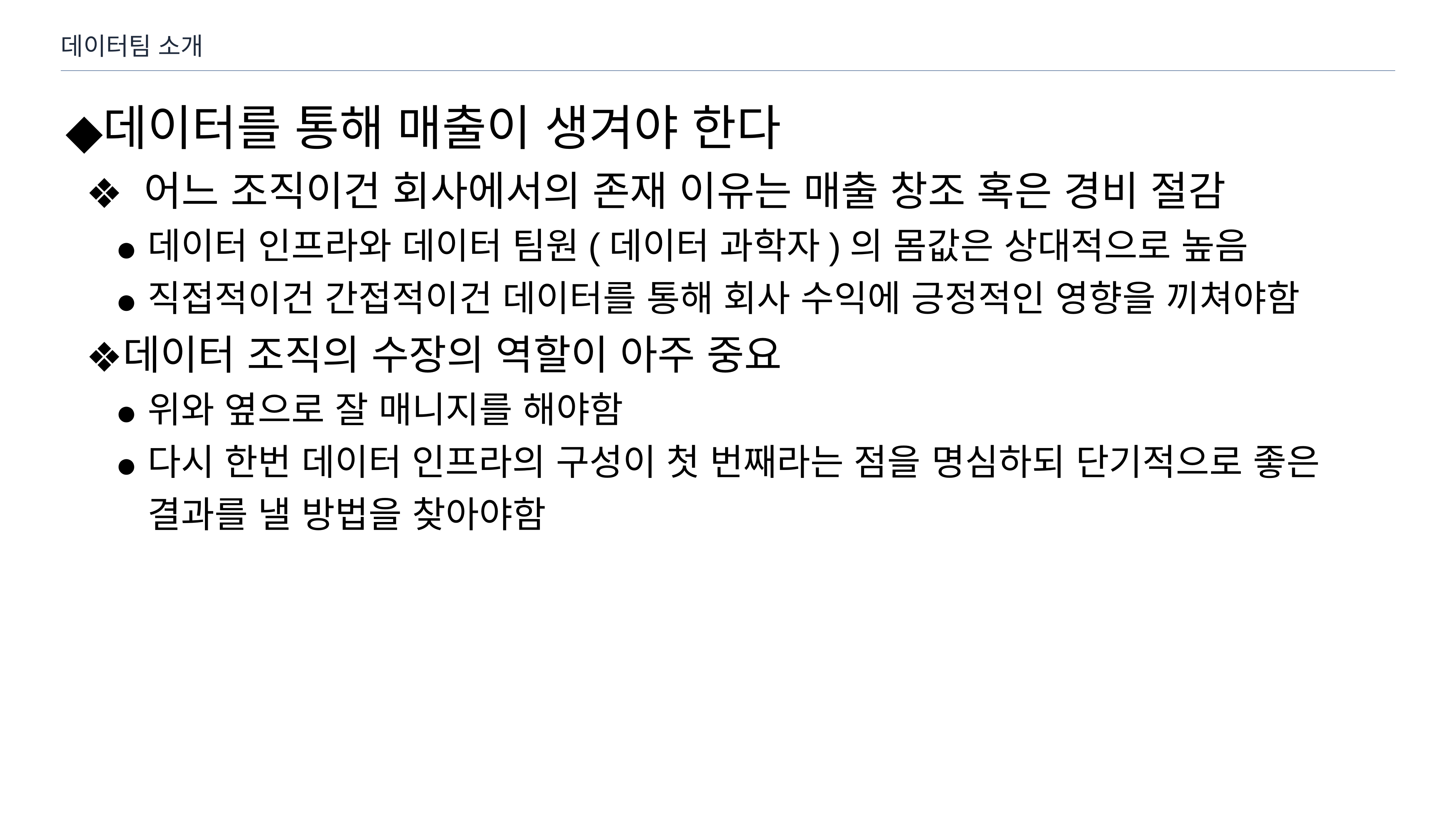

데이터팀 소개
데이터를 통해 매출이 생겨야 한다
 어느 조직이건 회사에서의 존재 이유는 매출 창조 혹은 경비 절감
데이터 인프라와 데이터 팀원(데이터 과학자)의 몸값은 상대적으로 높음
직접적이건 간접적이건 데이터를 통해 회사 수익에 긍정적인 영향을 끼쳐야함
데이터 조직의 수장의 역할이 아주 중요
위와 옆으로 잘 매니지를 해야함
다시 한번 데이터 인프라의 구성이 첫 번째라는 점을 명심하되 단기적으로 좋은 결과를 낼 방법을 찾아야함